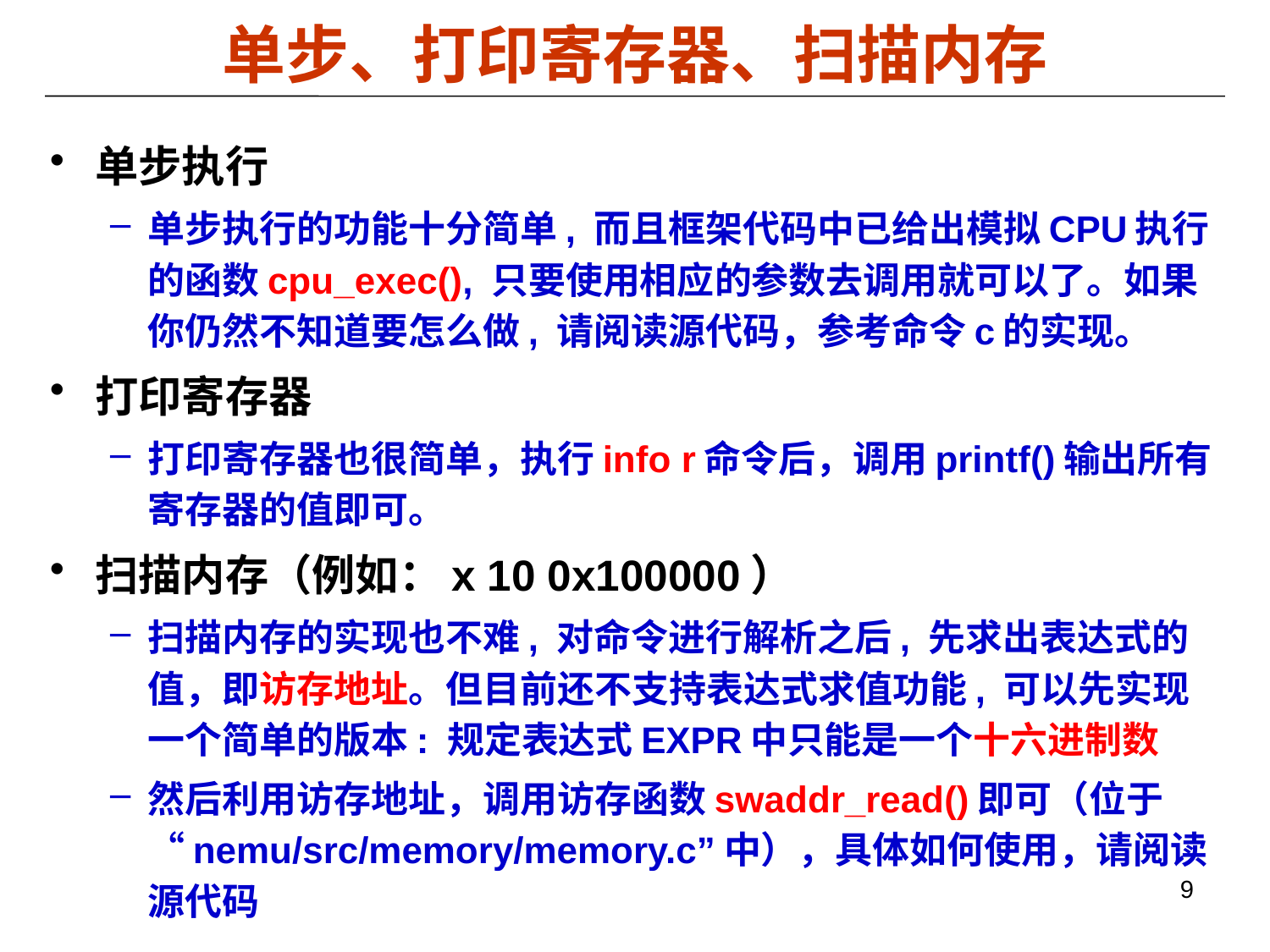

# 单步、打印寄存器、扫描内存
单步执行
单步执行的功能十分简单, 而且框架代码中已给出模拟CPU执行的函数cpu_exec(), 只要使用相应的参数去调用就可以了。如果你仍然不知道要怎么做, 请阅读源代码，参考命令c的实现。
打印寄存器
打印寄存器也很简单，执行info r命令后，调用printf()输出所有寄存器的值即可。
扫描内存（例如：x 10 0x100000）
扫描内存的实现也不难, 对命令进行解析之后, 先求出表达式的值，即访存地址。但目前还不支持表达式求值功能, 可以先实现一个简单的版本: 规定表达式EXPR中只能是一个十六进制数
然后利用访存地址，调用访存函数swaddr_read()即可（位于“nemu/src/memory/memory.c”中），具体如何使用，请阅读源代码
9